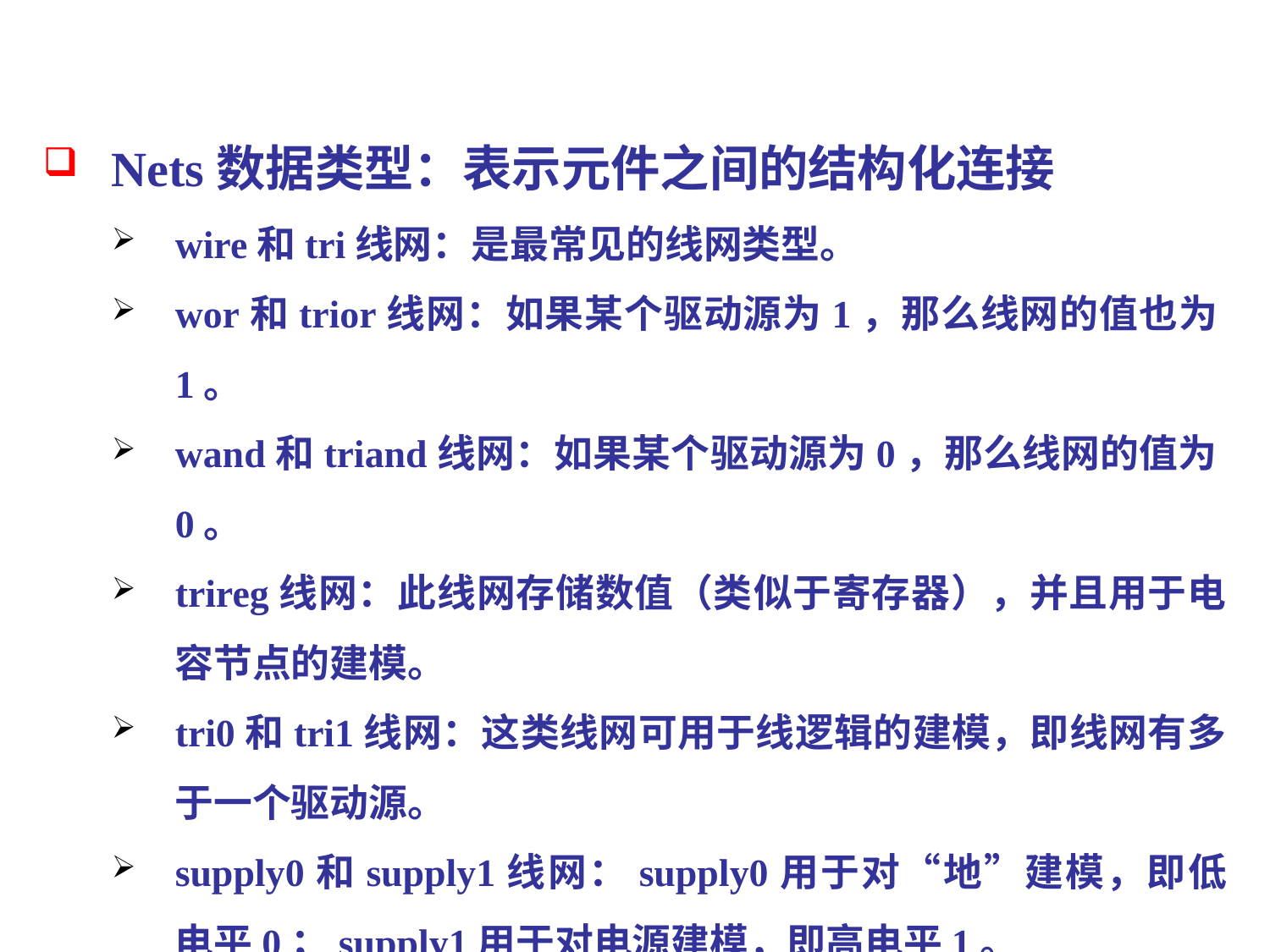

Nets数据类型：表示元件之间的结构化连接
wire和tri线网：是最常见的线网类型。
wor和trior线网：如果某个驱动源为1，那么线网的值也为1。
wand和triand线网：如果某个驱动源为0，那么线网的值为0。
trireg线网：此线网存储数值（类似于寄存器），并且用于电容节点的建模。
tri0和tri1线网：这类线网可用于线逻辑的建模，即线网有多于一个驱动源。
supply0和supply1线网：supply0用于对“地”建模，即低电平0；supply1用于对电源建模，即高电平1。
35